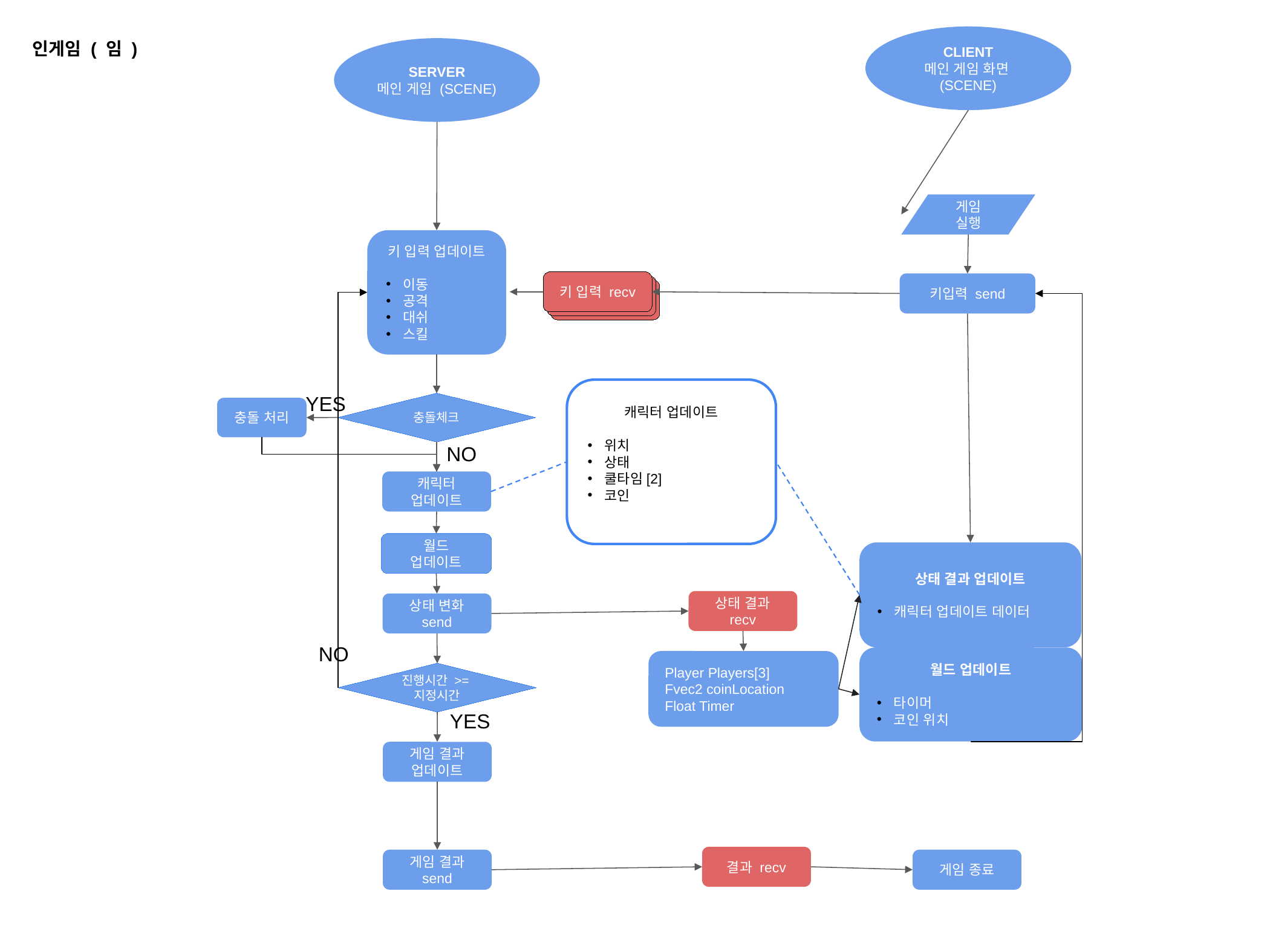

CLIENT
메인 게임 화면(SCENE)
인게임 ( 임 )
SERVER
메인 게임 (SCENE)
게임 실행
키 입력 업데이트

이동
공격
대쉬
스킬
키 입력 recv
키입력 send
키 입력 recv
키 입력 recv
YES
캐릭터 업데이트

위치
상태
쿨타임[2]
코인

충돌체크
충돌 처리
NO
캐릭터
업데이트
월드
업데이트
상태 결과 업데이트

캐릭터 업데이트 데이터
상태 결과 recv
상태 변화 send
NO
월드 업데이트

타이머
코인 위치
Player Players[3]
Fvec2 coinLocation
Float Timer
진행시간 >=  지정시간
YES
게임 결과
업데이트
결과 recv
게임 결과 send
게임 종료